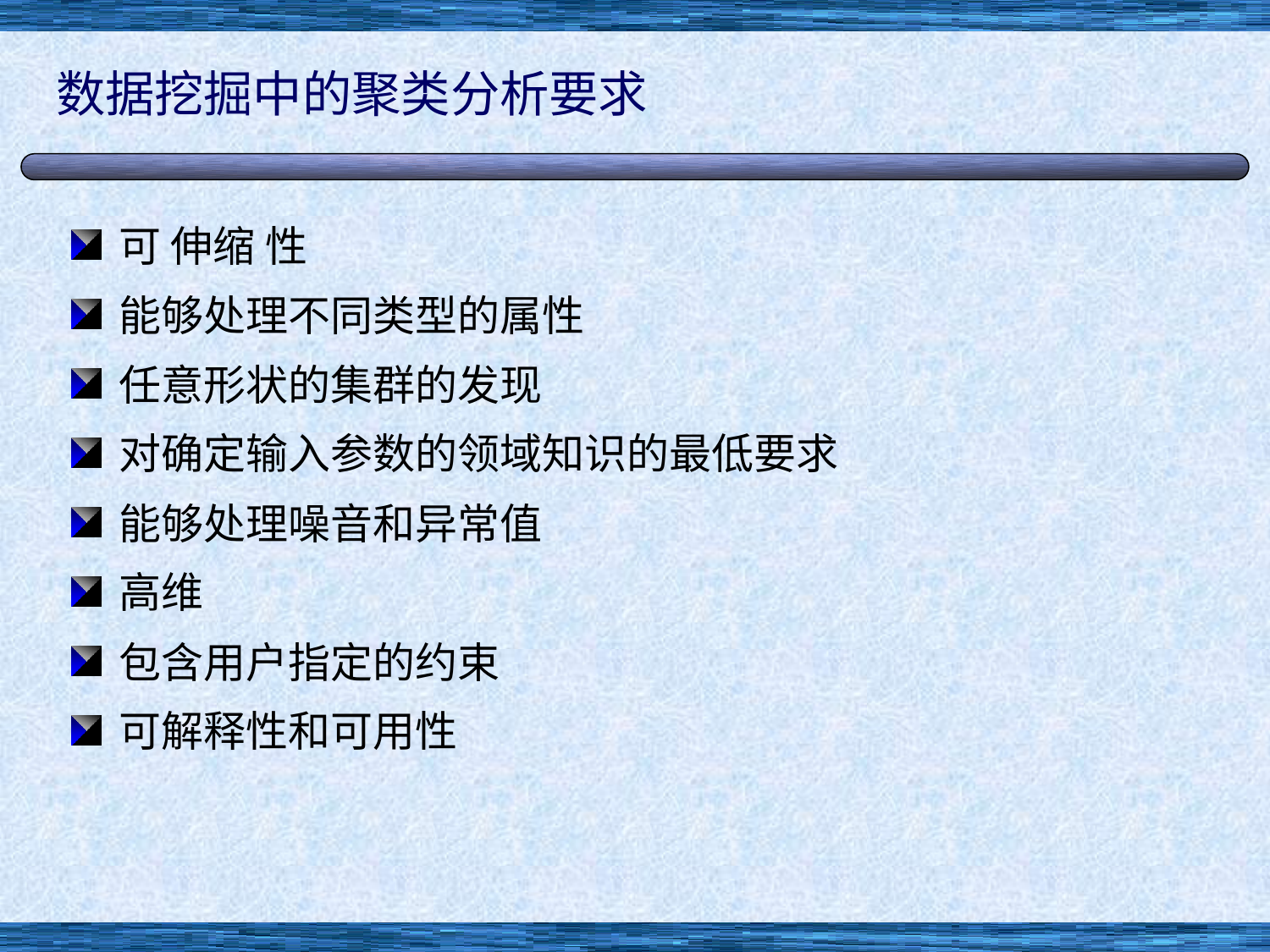

# 数据挖掘中的聚类分析要求
可 伸缩 性
能够处理不同类型的属性
任意形状的集群的发现
对确定输入参数的领域知识的最低要求
能够处理噪音和异常值
高维
包含用户指定的约束
可解释性和可用性